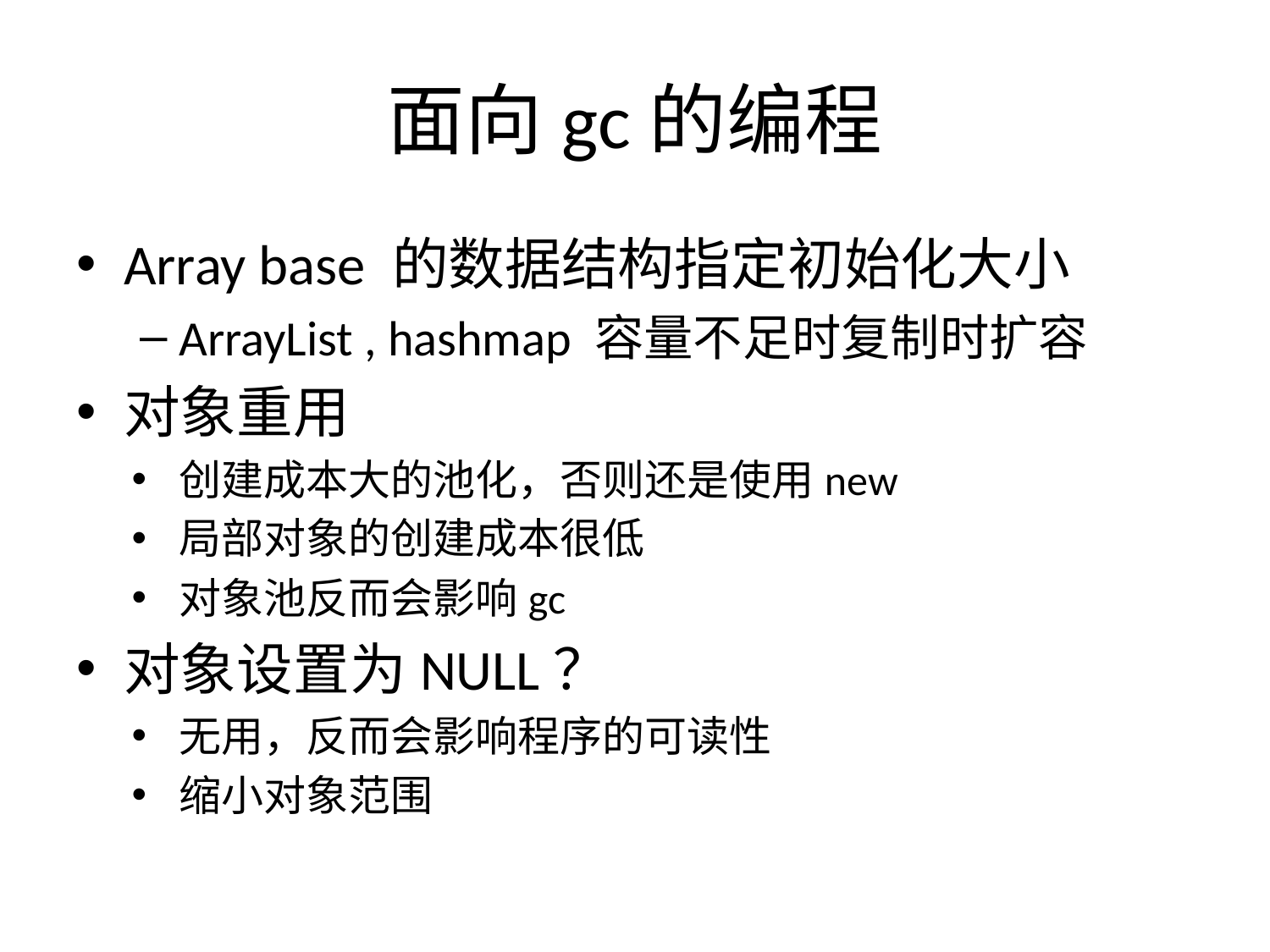

# 面向gc的编程
Array base 的数据结构指定初始化大小
ArrayList , hashmap 容量不足时复制时扩容
对象重用
创建成本大的池化，否则还是使用new
局部对象的创建成本很低
对象池反而会影响gc
对象设置为NULL？
无用，反而会影响程序的可读性
缩小对象范围